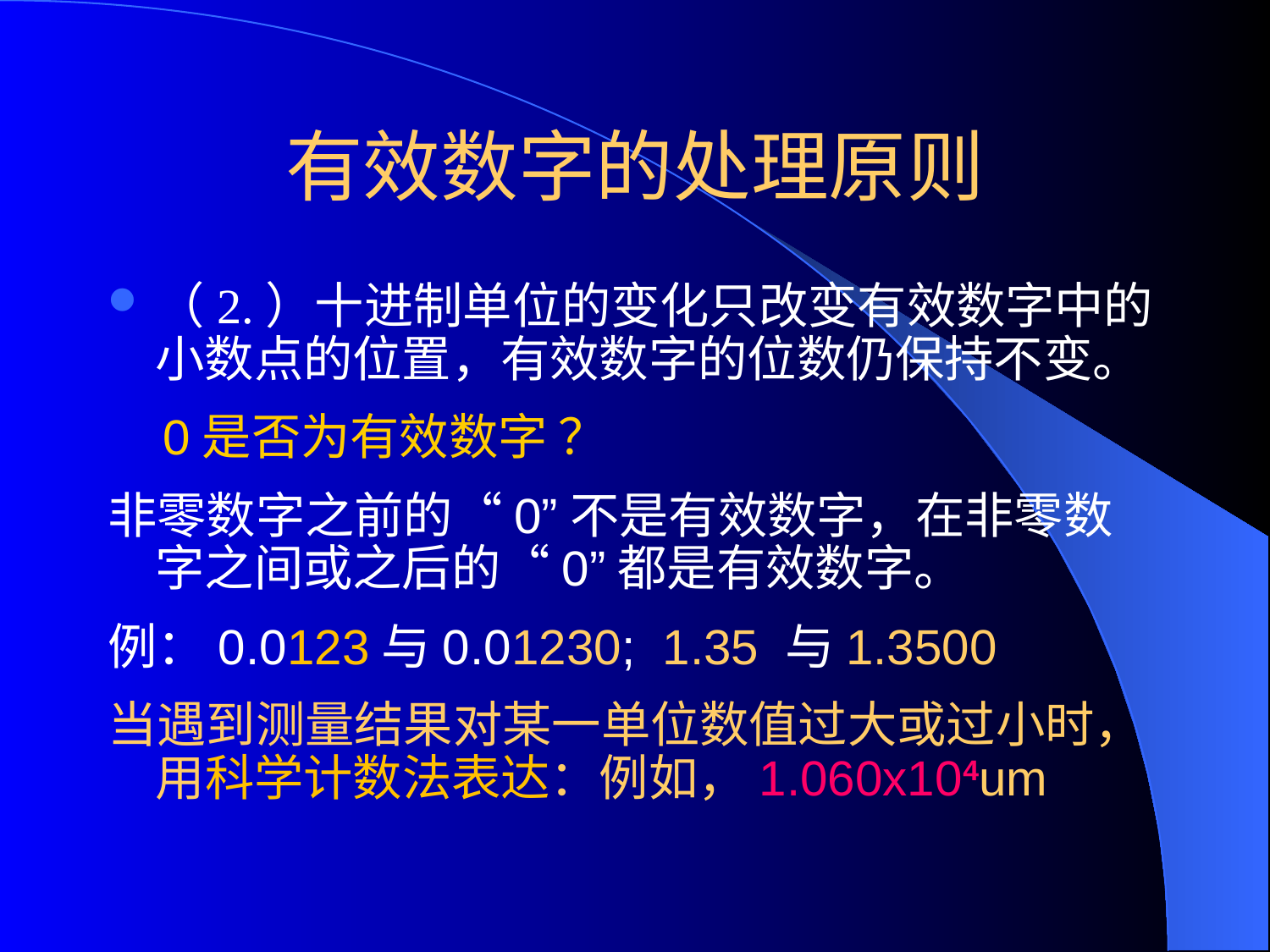

有效数字的处理原则
（2.）十进制单位的变化只改变有效数字中的小数点的位置，有效数字的位数仍保持不变。
    0是否为有效数字 ？
非零数字之前的“0”不是有效数字，在非零数字之间或之后的“0”都是有效数字。
例：0.0123与0.01230;  1.35 与1.3500
当遇到测量结果对某一单位数值过大或过小时，用科学计数法表达：例如，1.060x104um